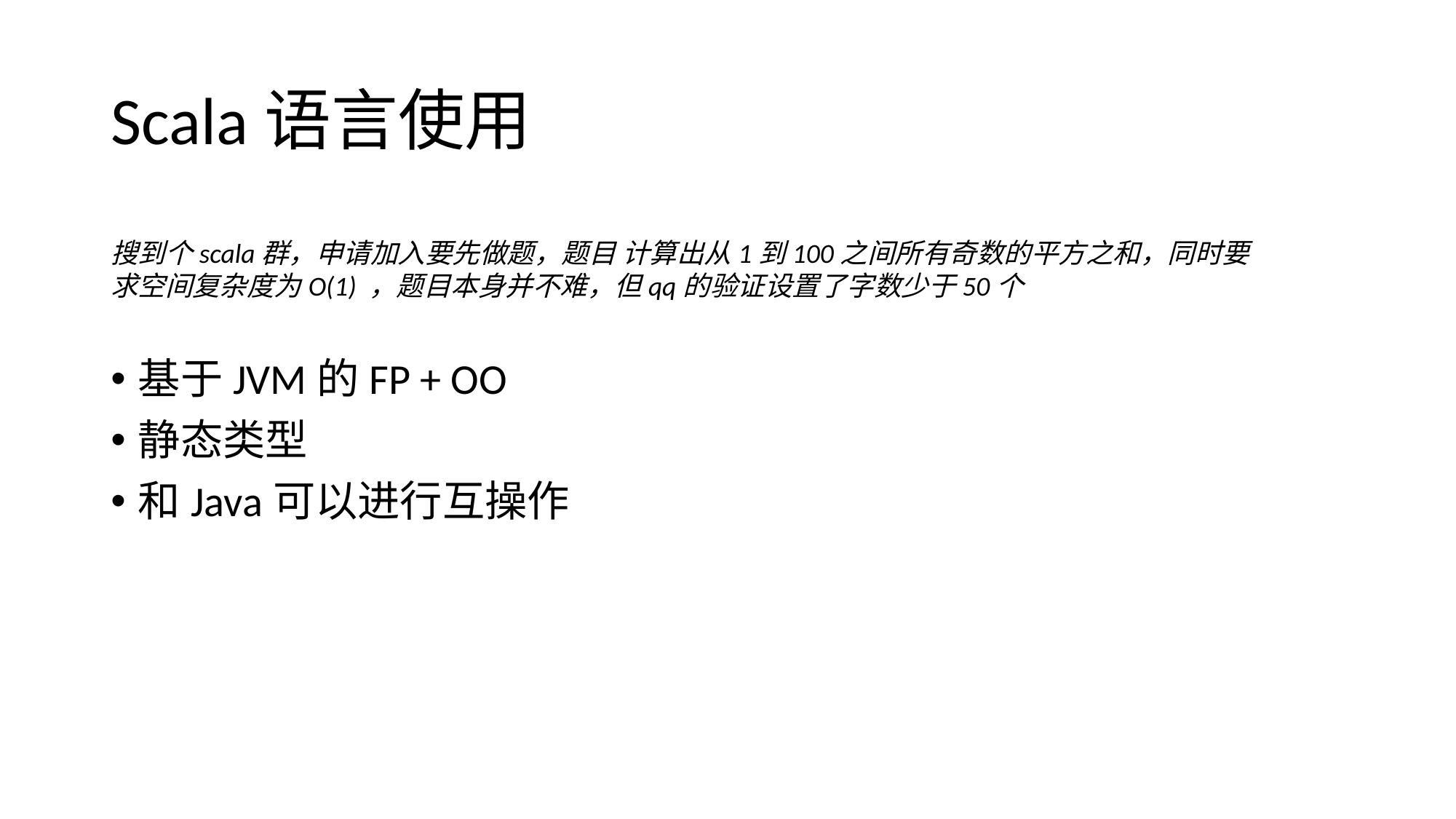

# Scala语言使用
搜到个scala群，申请加入要先做题，题目 计算出从1到100之间所有奇数的平方之和，同时要求空间复杂度为O(1) ，题目本身并不难，但qq的验证设置了字数少于50个
基于JVM的FP + OO
静态类型
和Java可以进行互操作